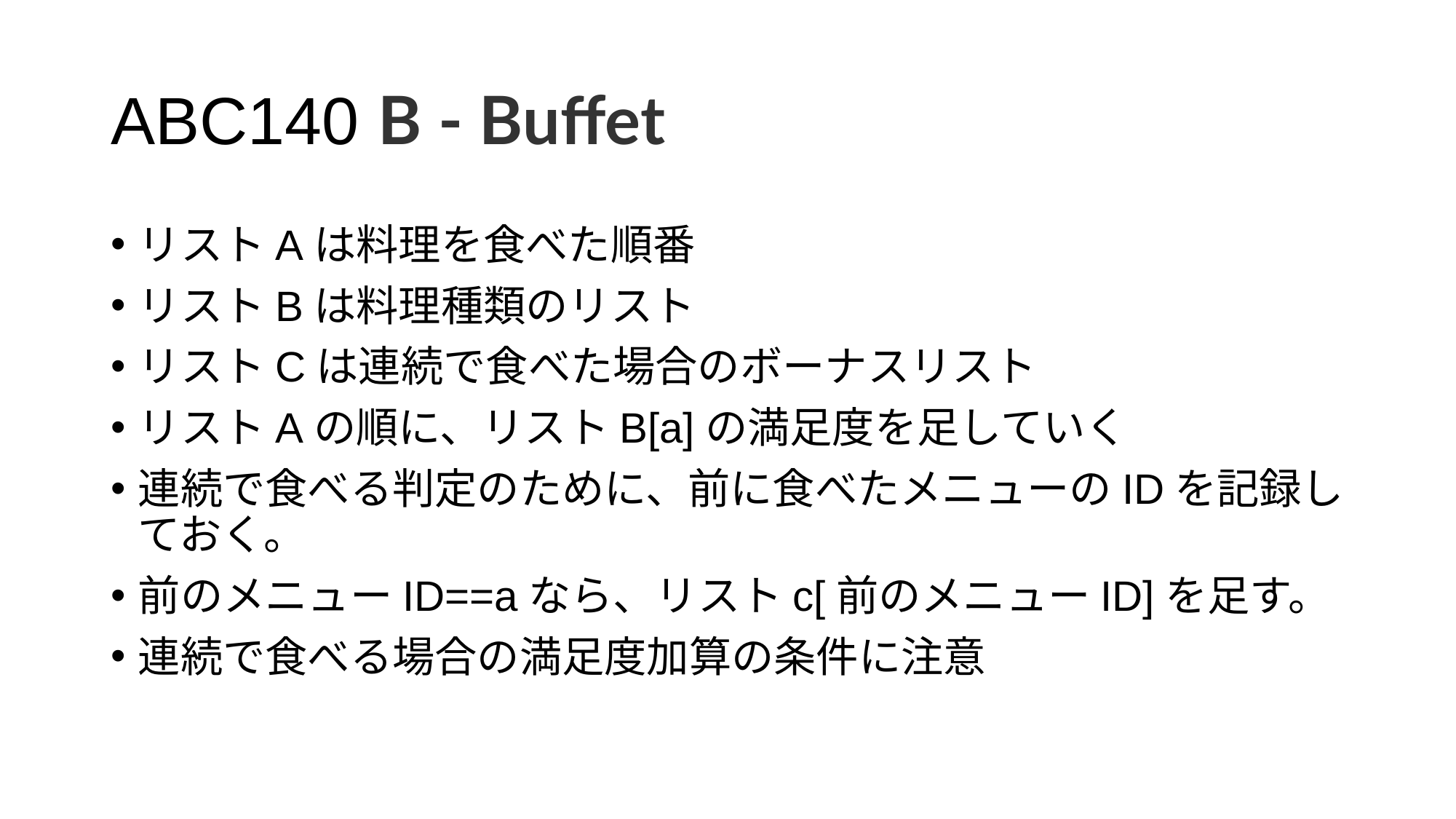

# ABC140 B - Buffet
リストAは料理を食べた順番
リストBは料理種類のリスト
リストCは連続で食べた場合のボーナスリスト
リストAの順に、リストB[a]の満足度を足していく
連続で食べる判定のために、前に食べたメニューのIDを記録しておく。
前のメニューID==aなら、リストc[前のメニューID]を足す。
連続で食べる場合の満足度加算の条件に注意